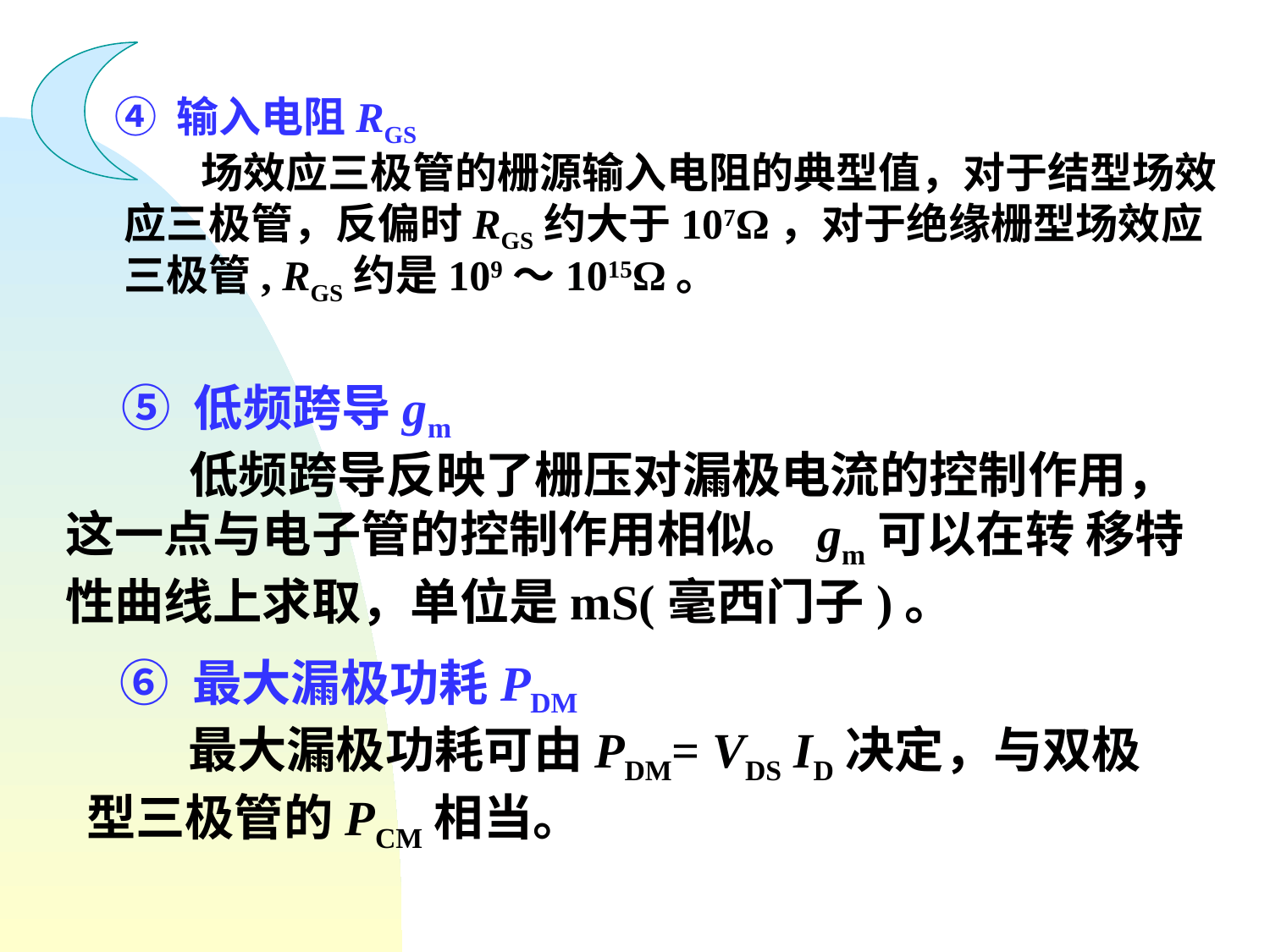

④ 输入电阻RGS
            场效应三极管的栅源输入电阻的典型值，对于结型场效应三极管，反偏时RGS约大于107Ω，对于绝缘栅型场效应三极管, RGS约是109～1015Ω。

     ⑤ 低频跨导gm
          低频跨导反映了栅压对漏极电流的控制作用，
这一点与电子管的控制作用相似。gm可以在转 移特性曲线上求取，单位是mS(毫西门子)。

   ⑥ 最大漏极功耗PDM
        最大漏极功耗可由PDM= VDS ID决定，与双极型三极管的PCM相当。